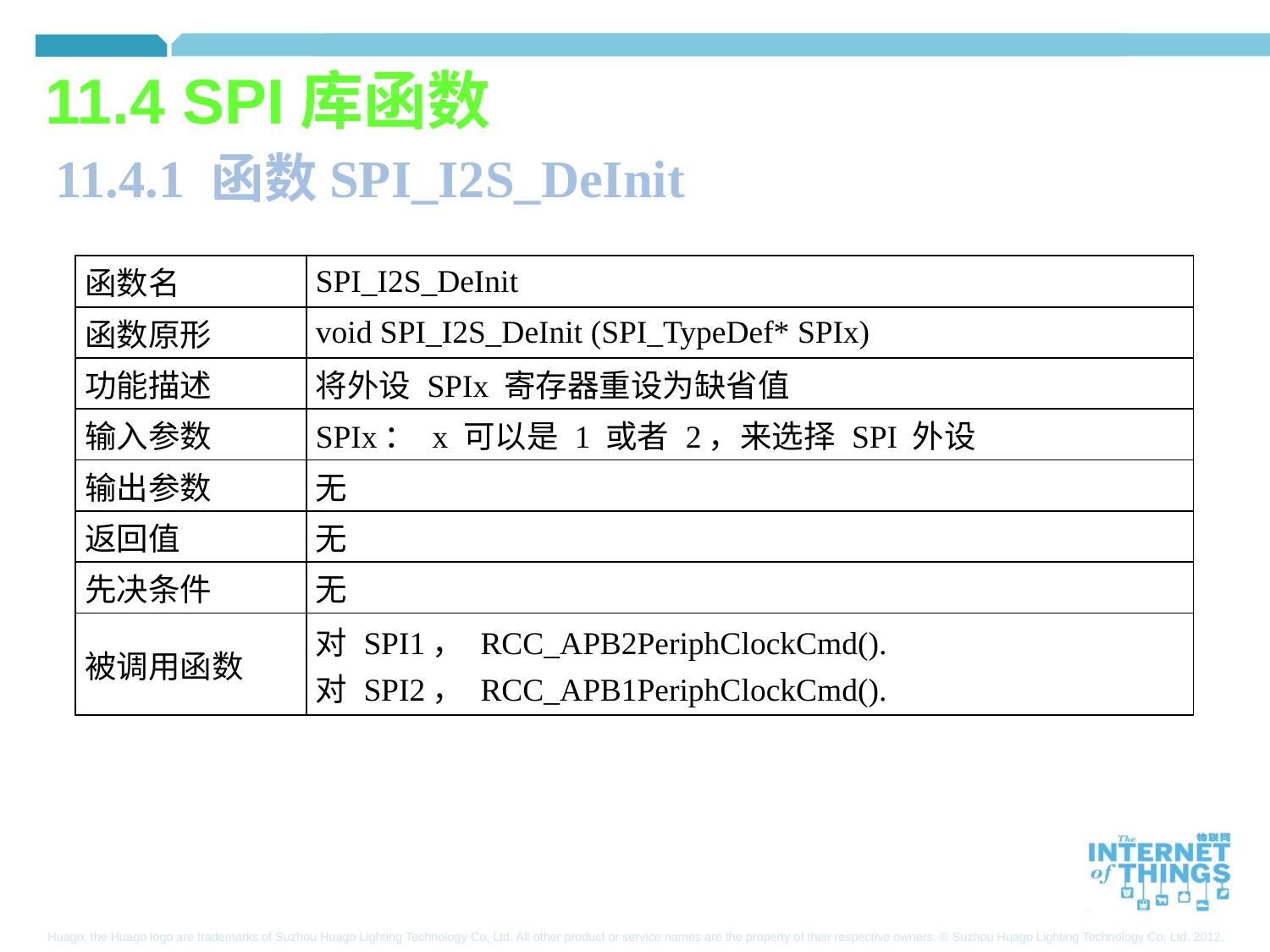

11.4 SPI库函数
11.4.1 函数SPI_I2S_DeInit
| 函数名 | SPI\_I2S\_DeInit |
| --- | --- |
| 函数原形 | void SPI\_I2S\_DeInit (SPI\_TypeDef\* SPIx) |
| 功能描述 | 将外设 SPIx 寄存器重设为缺省值 |
| 输入参数 | SPIx： x 可以是 1 或者 2，来选择 SPI 外设 |
| 输出参数 | 无 |
| 返回值 | 无 |
| 先决条件 | 无 |
| 被调用函数 | 对 SPI1， RCC\_APB2PeriphClockCmd(). 对 SPI2， RCC\_APB1PeriphClockCmd(). |